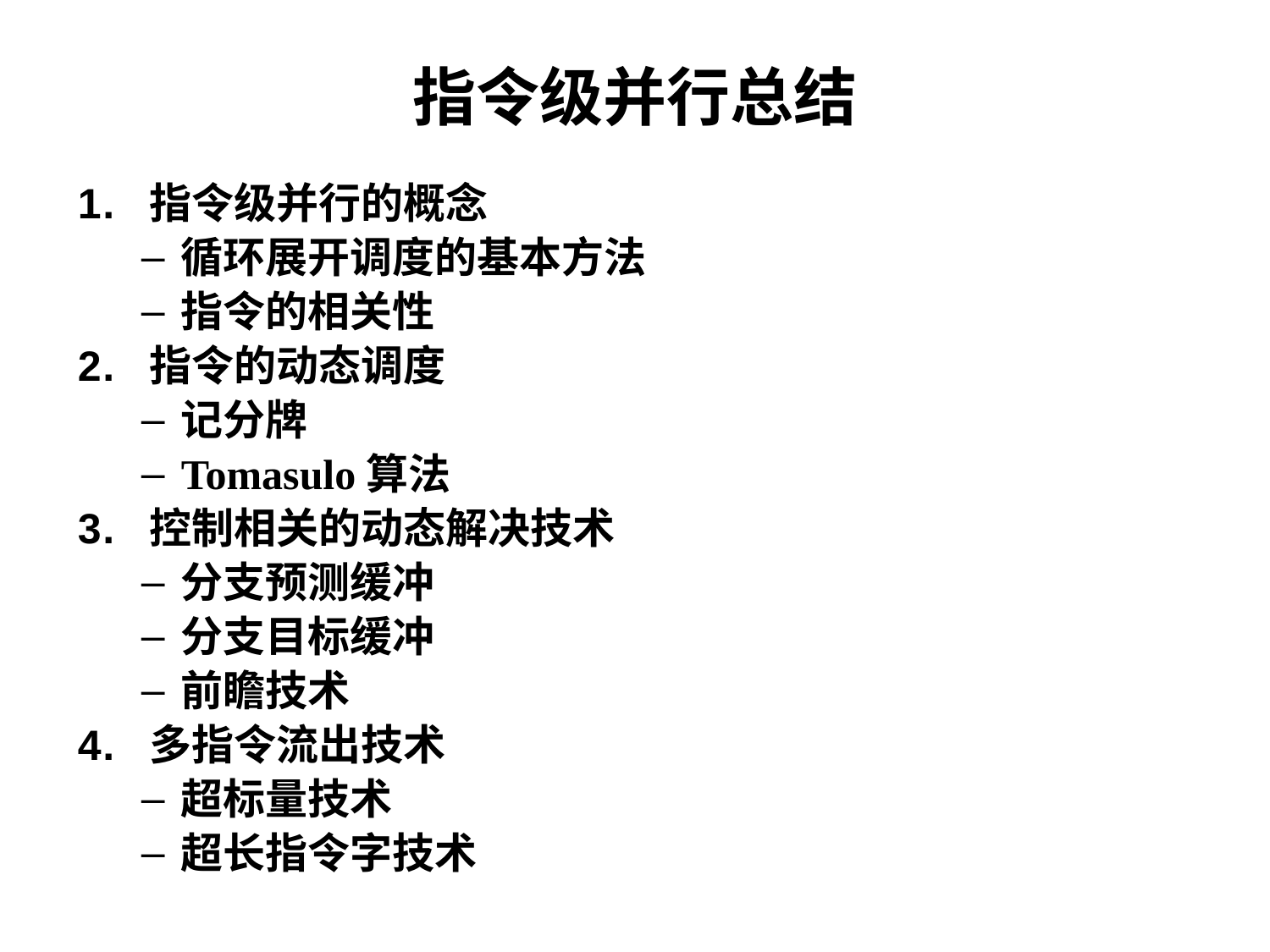

指令级并行总结
指令级并行的概念
循环展开调度的基本方法
指令的相关性
指令的动态调度
记分牌
Tomasulo算法
控制相关的动态解决技术
分支预测缓冲
分支目标缓冲
前瞻技术
多指令流出技术
超标量技术
超长指令字技术